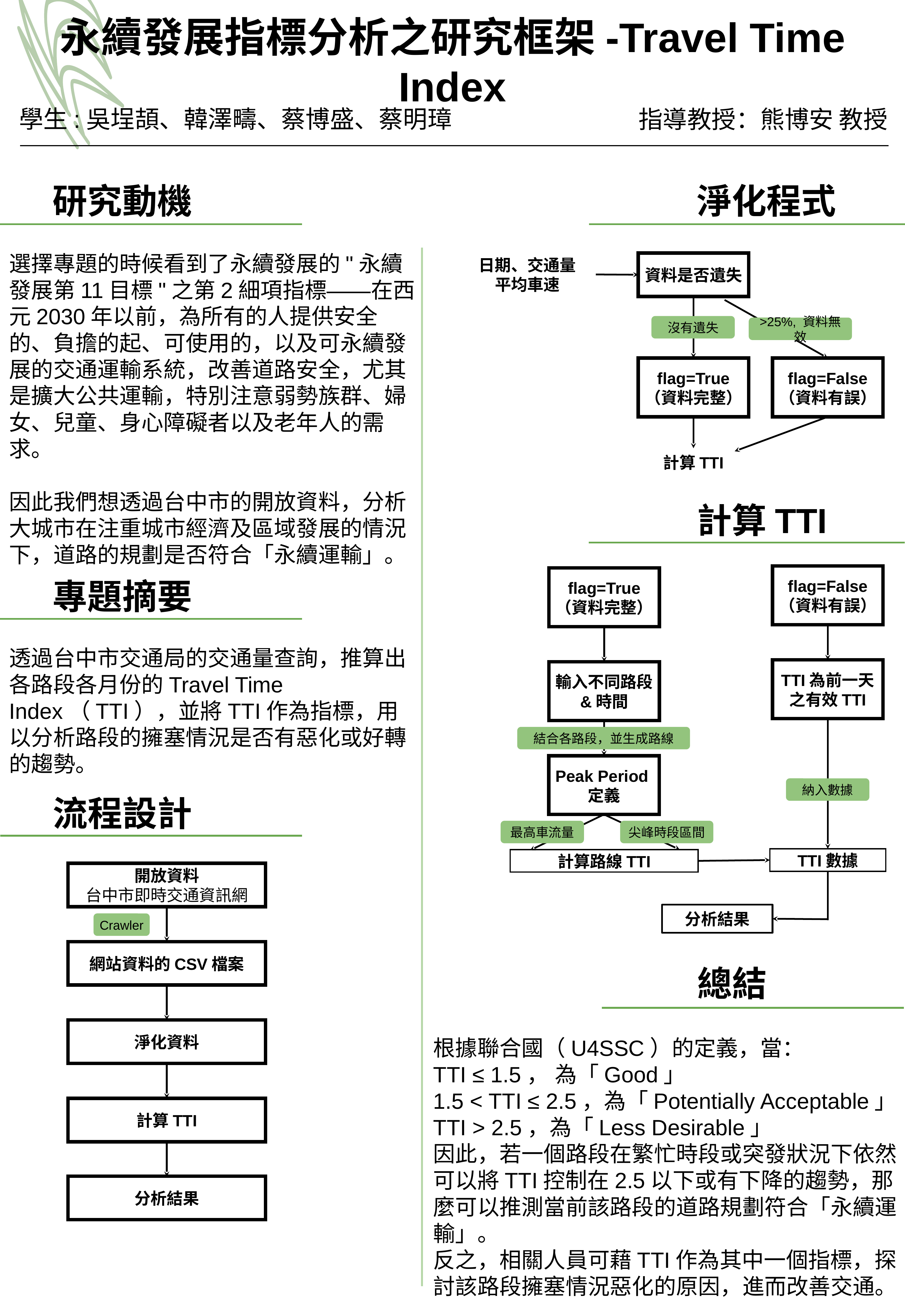

# 永續發展指標分析之研究框架-Travel Time Index
學生:吳埕頡、韓澤疇、蔡博盛、蔡明璋
指導教授：熊博安 教授
研究動機
選擇專題的時候看到了永續發展的"永續發展第11目標"之第2細項指標——在西元2030年以前，為所有的人提供安全的、負擔的起、可使用的，以及可永續發展的交通運輸系統，改善道路安全，尤其是擴大公共運輸，特別注意弱勢族群、婦女、兒童、身心障礙者以及老年人的需求。

因此我們想透過台中市的開放資料，分析大城市在注重城市經濟及區域發展的情況下，道路的規劃是否符合「永續運輸」。
淨化程式
日期、交通量
平均車速
資料是否遺失
沒有遺失
>25%, 資料無效
flag=True
（資料完整）
flag=False
（資料有誤）
計算TTI
計算TTI
flag=False
（資料有誤）
flag=True
（資料完整）
專題摘要
透過台中市交通局的交通量查詢，推算出各路段各月份的Travel Time Index（TTI），並將TTI作為指標，用以分析路段的擁塞情況是否有惡化或好轉的趨勢。

TTI為前一天之有效TTI
輸入不同路段
&時間
結合各路段，並生成路線
Peak Period定義
納入數據
流程設計
尖峰時段區間
最高車流量
TTI數據
計算路線TTI
開放資料
台中市即時交通資訊網
Crawler
網站資料的CSV檔案
淨化資料
計算TTI
分析結果
總結
根據聯合國（U4SSC）的定義，當：
TTI ≤ 1.5， 為「Good」
1.5 < TTI ≤ 2.5，為「Potentially Acceptable」
TTI > 2.5，為「Less Desirable」
因此，若一個路段在繁忙時段或突發狀況下依然可以將TTI控制在2.5以下或有下降的趨勢，那麼可以推測當前該路段的道路規劃符合「永續運輸」。
反之，相關人員可藉TTI作為其中一個指標，探討該路段擁塞情況惡化的原因，進而改善交通。
分析結果